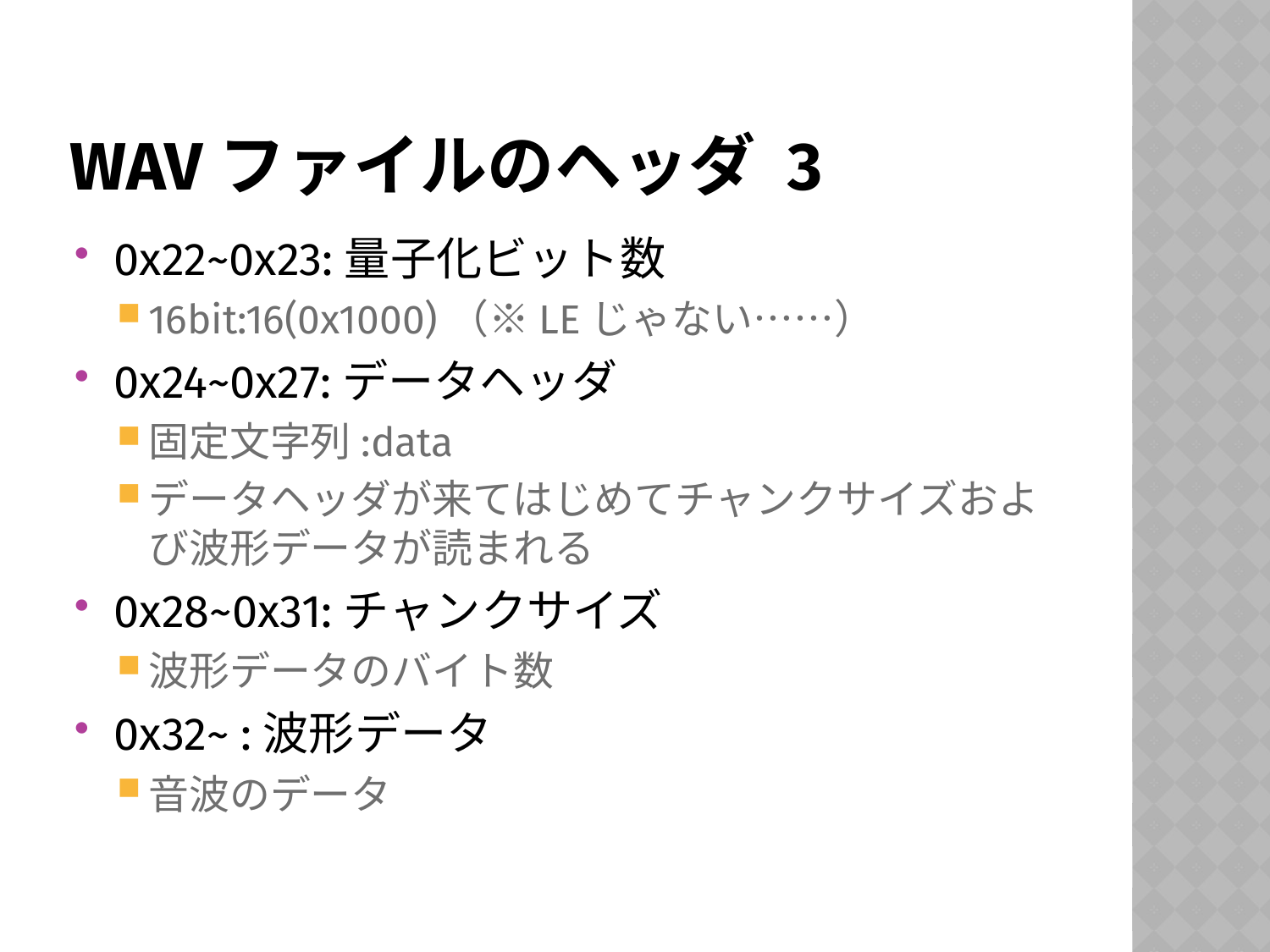

# WAVファイルのヘッダ 3
0x22~0x23:量子化ビット数
16bit:16(0x1000)（※LEじゃない……）
0x24~0x27:データヘッダ
固定文字列:data
データヘッダが来てはじめてチャンクサイズおよび波形データが読まれる
0x28~0x31:チャンクサイズ
波形データのバイト数
0x32~	:波形データ
音波のデータ